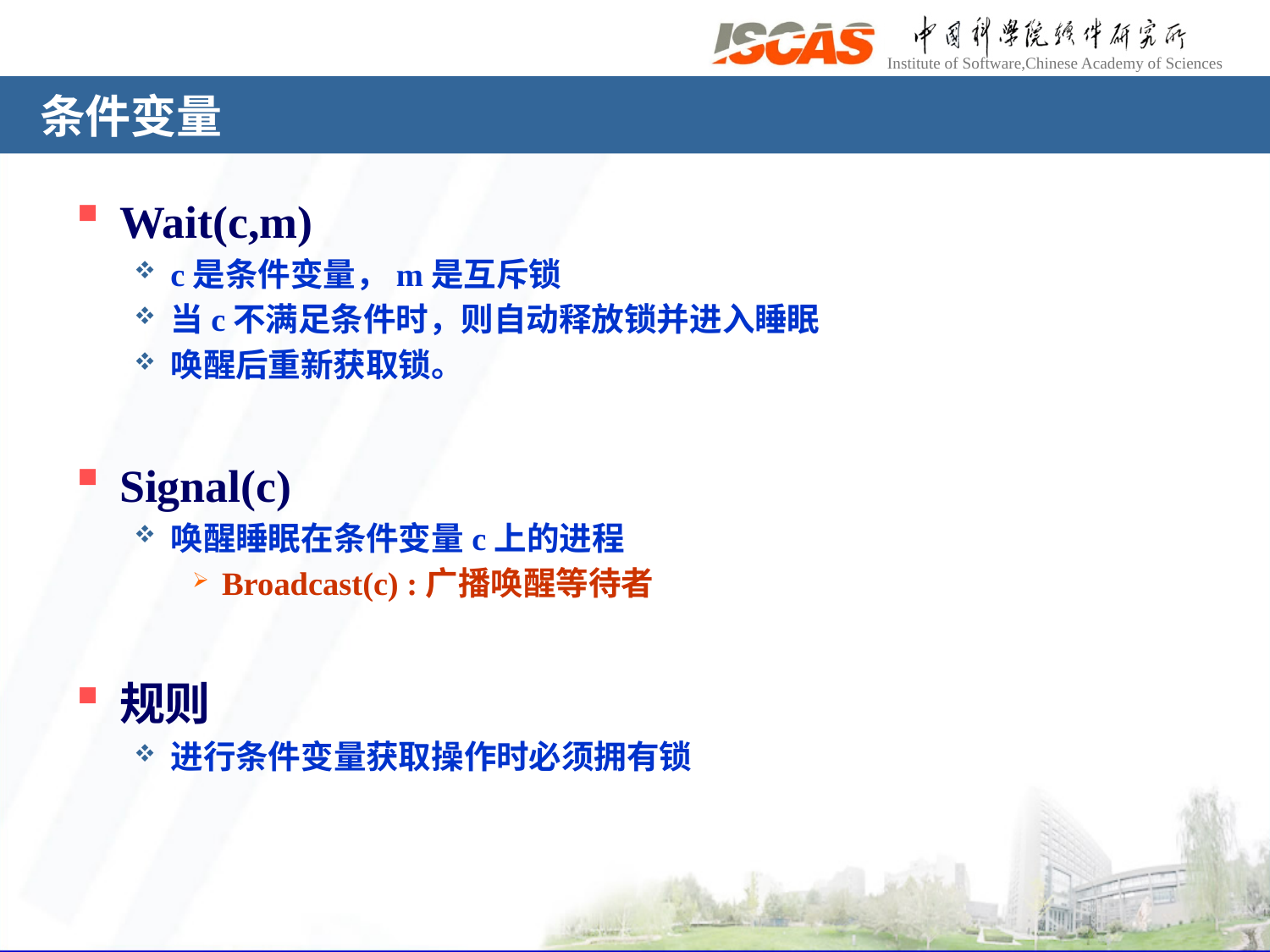

# 条件变量
Wait(c,m)
c是条件变量，m是互斥锁
当c不满足条件时，则自动释放锁并进入睡眠
唤醒后重新获取锁。

Signal(c)
唤醒睡眠在条件变量c上的进程
Broadcast(c) :广播唤醒等待者

规则
进行条件变量获取操作时必须拥有锁